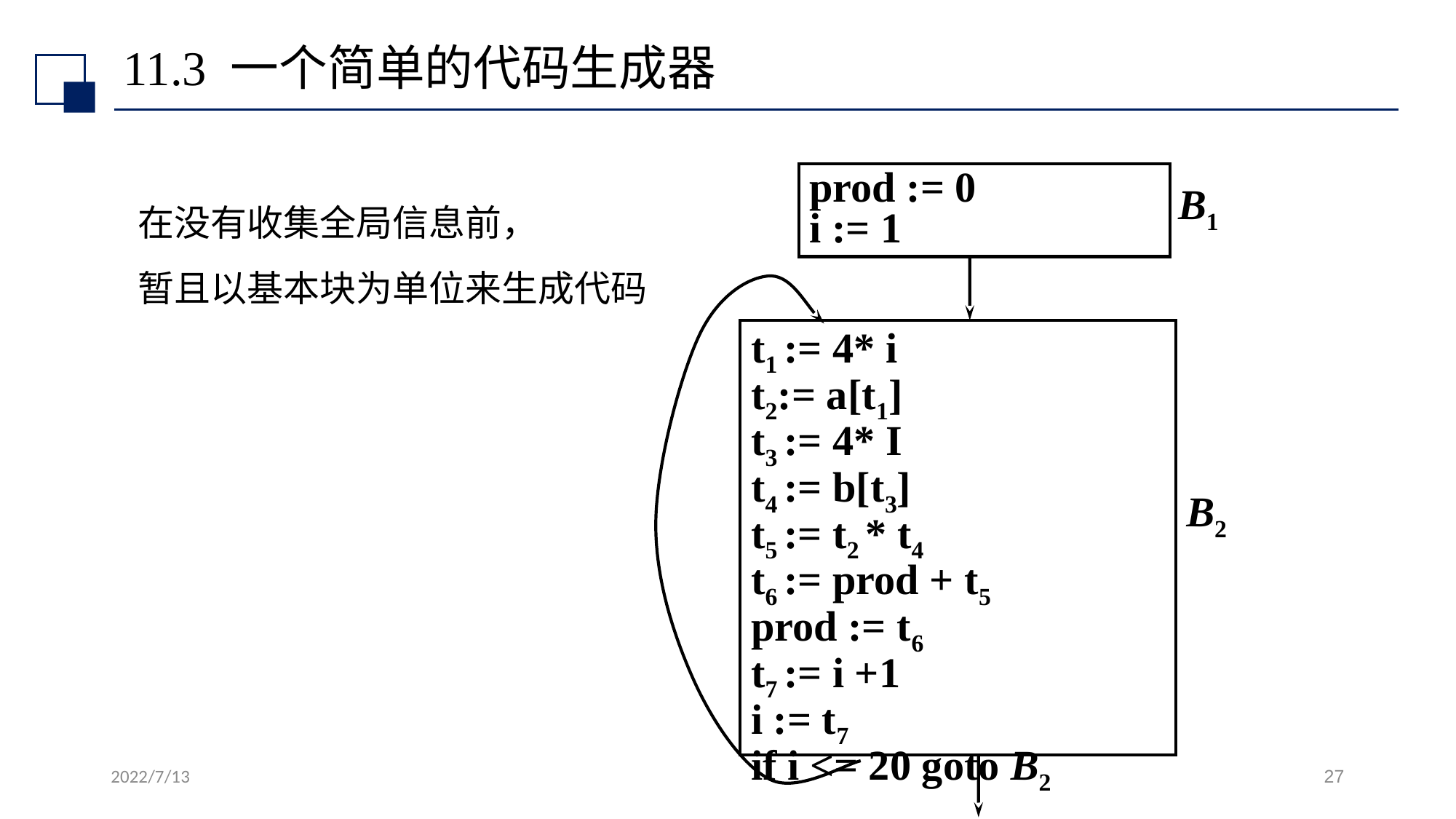

# 11.3 一个简单的代码生成器
prod := 0
i := 1

B1

t1 := 4* i
t2:= a[t1]
t3 := 4* I
t4 := b[t3]
t5 := t2 * t4
t6 := prod + t5
prod := t6
t7 := i +1
i := t7
if i <= 20 goto B2
B2

在没有收集全局信息前，
暂且以基本块为单位来生成代码
2022/7/13
27